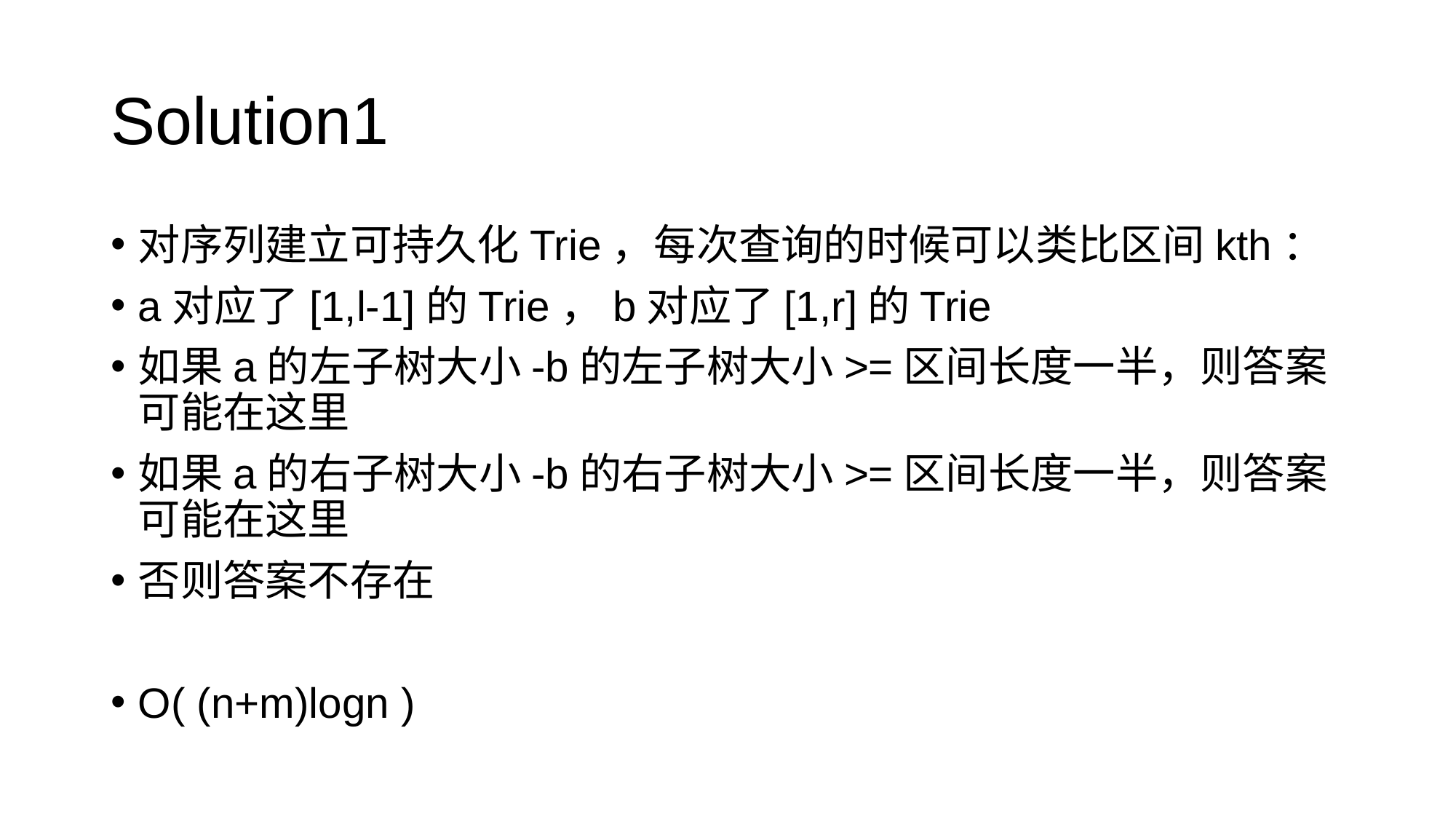

# Solution1
对序列建立可持久化Trie，每次查询的时候可以类比区间kth：
a对应了[1,l-1]的Trie，b对应了[1,r]的Trie
如果a的左子树大小-b的左子树大小>=区间长度一半，则答案可能在这里
如果a的右子树大小-b的右子树大小>=区间长度一半，则答案可能在这里
否则答案不存在

O( (n+m)logn )